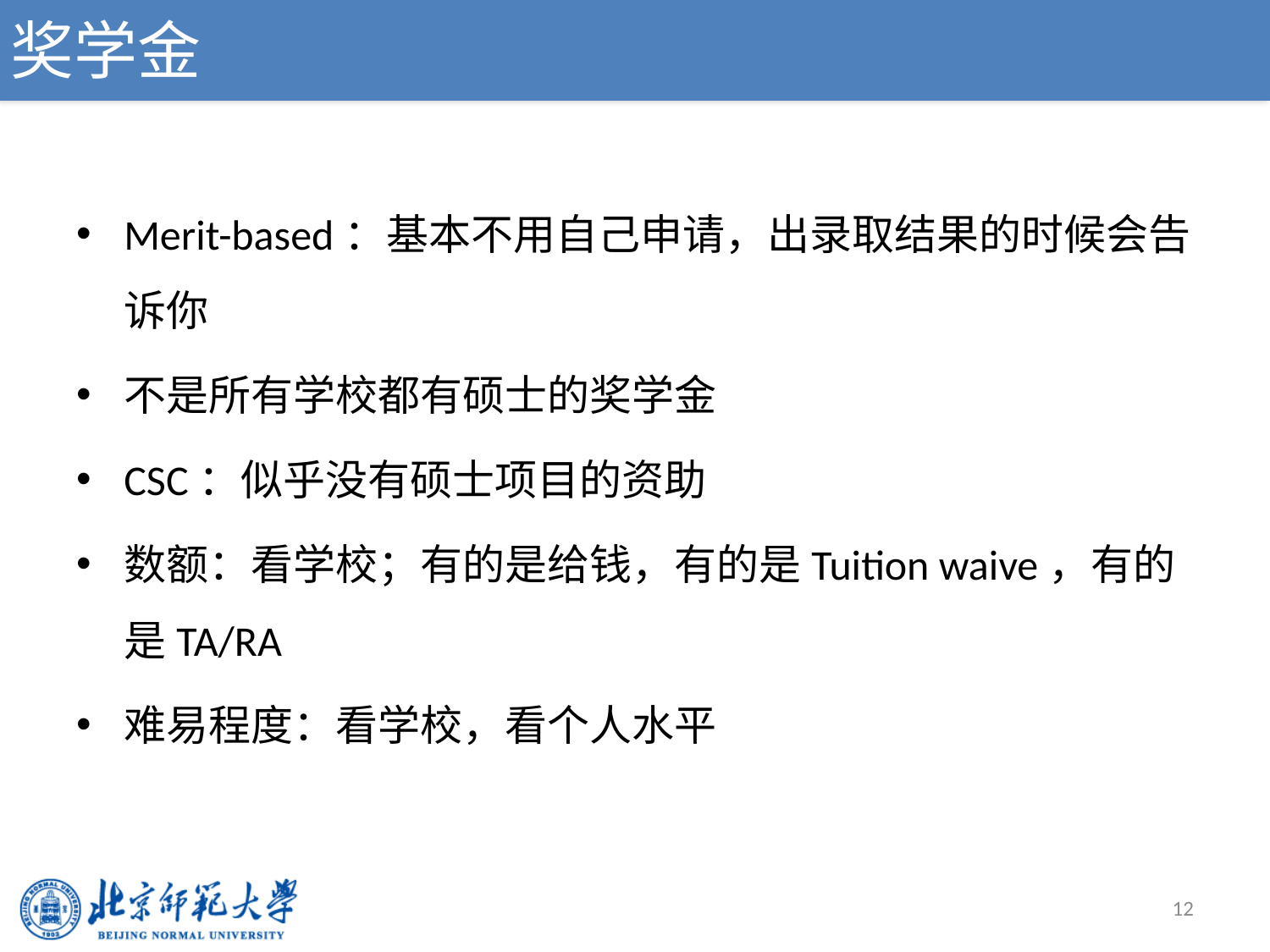

# 奖学金
Merit-based：基本不用自己申请，出录取结果的时候会告诉你
不是所有学校都有硕士的奖学金
CSC：似乎没有硕士项目的资助
数额：看学校；有的是给钱，有的是Tuition waive，有的是TA/RA
难易程度：看学校，看个人水平
12